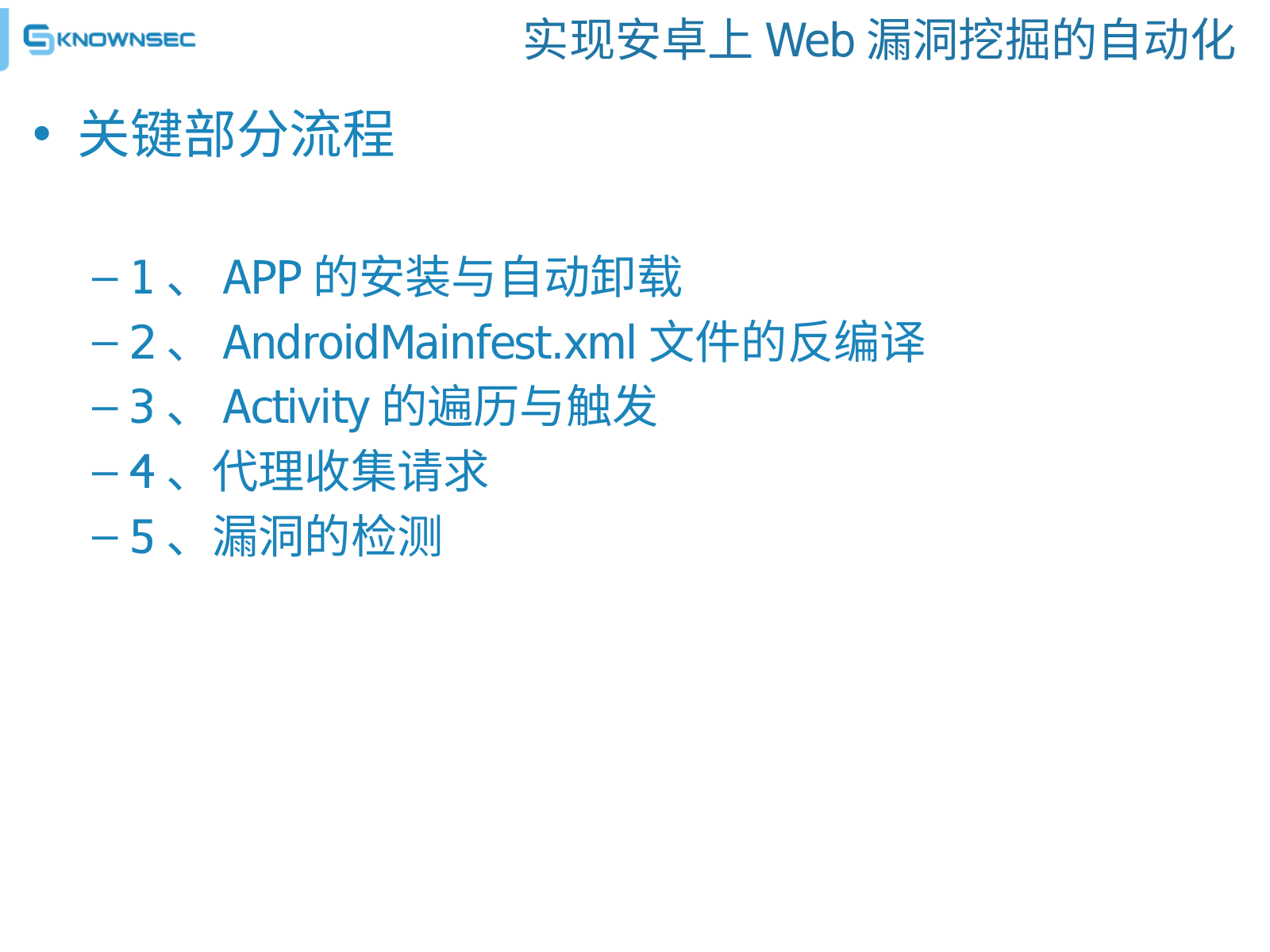

# 实现安卓上Web漏洞挖掘的自动化
关键部分流程

1、APP的安装与自动卸载
2、AndroidMainfest.xml文件的反编译
3、Activity的遍历与触发
4、代理收集请求
5、漏洞的检测